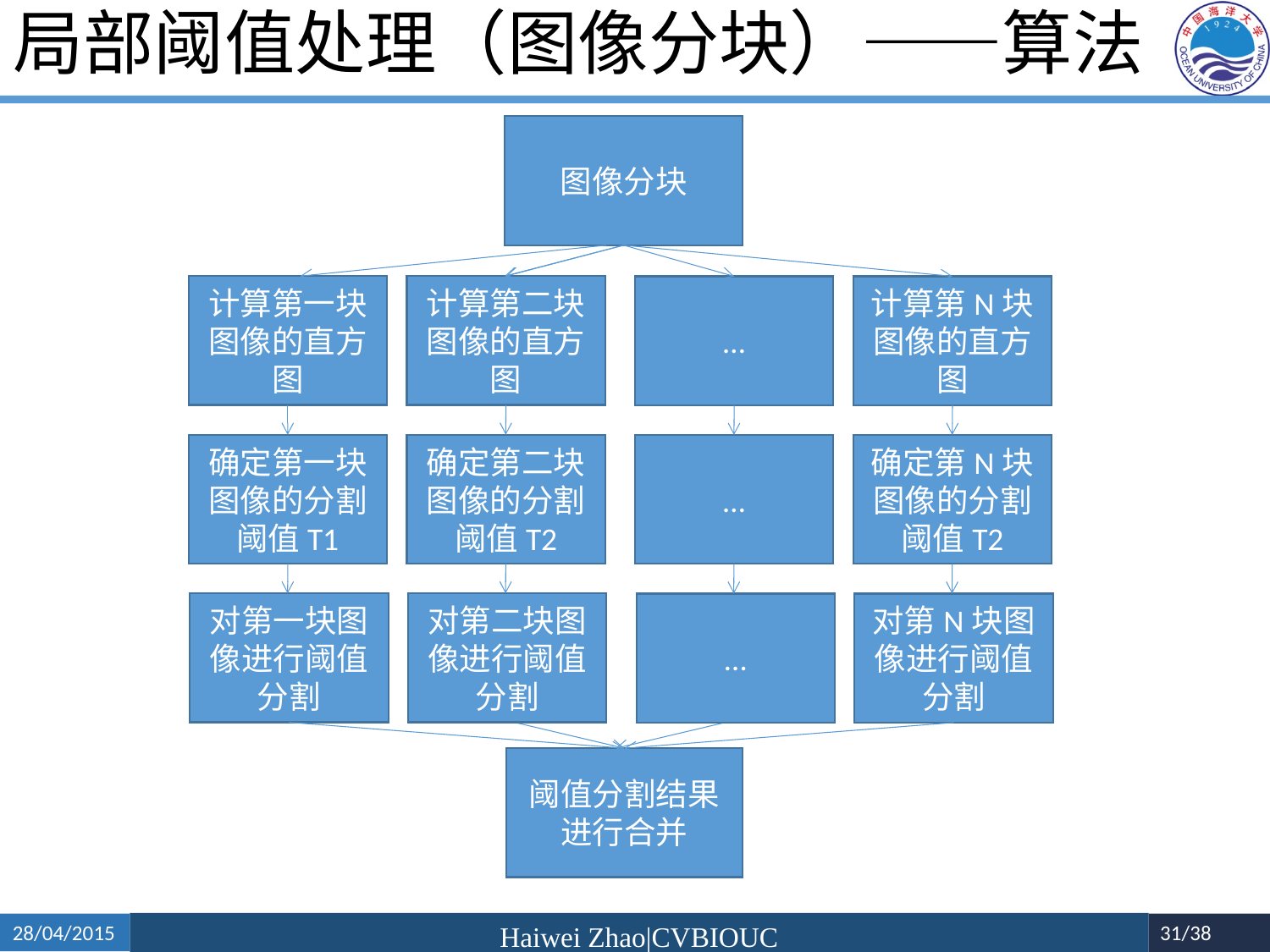

# 局部阈值处理（图像分块）——算法
图像分块

计算第一块图像的直方图
计算第二块图像的直方图
…
计算第N块图像的直方图
确定第一块图像的分割阈值T1
确定第二块图像的分割阈值T2
…
确定第N块图像的分割阈值T2
对第一块图像进行阈值分割
对第二块图像进行阈值分割
…
对第N块图像进行阈值分割
阈值分割结果进行合并